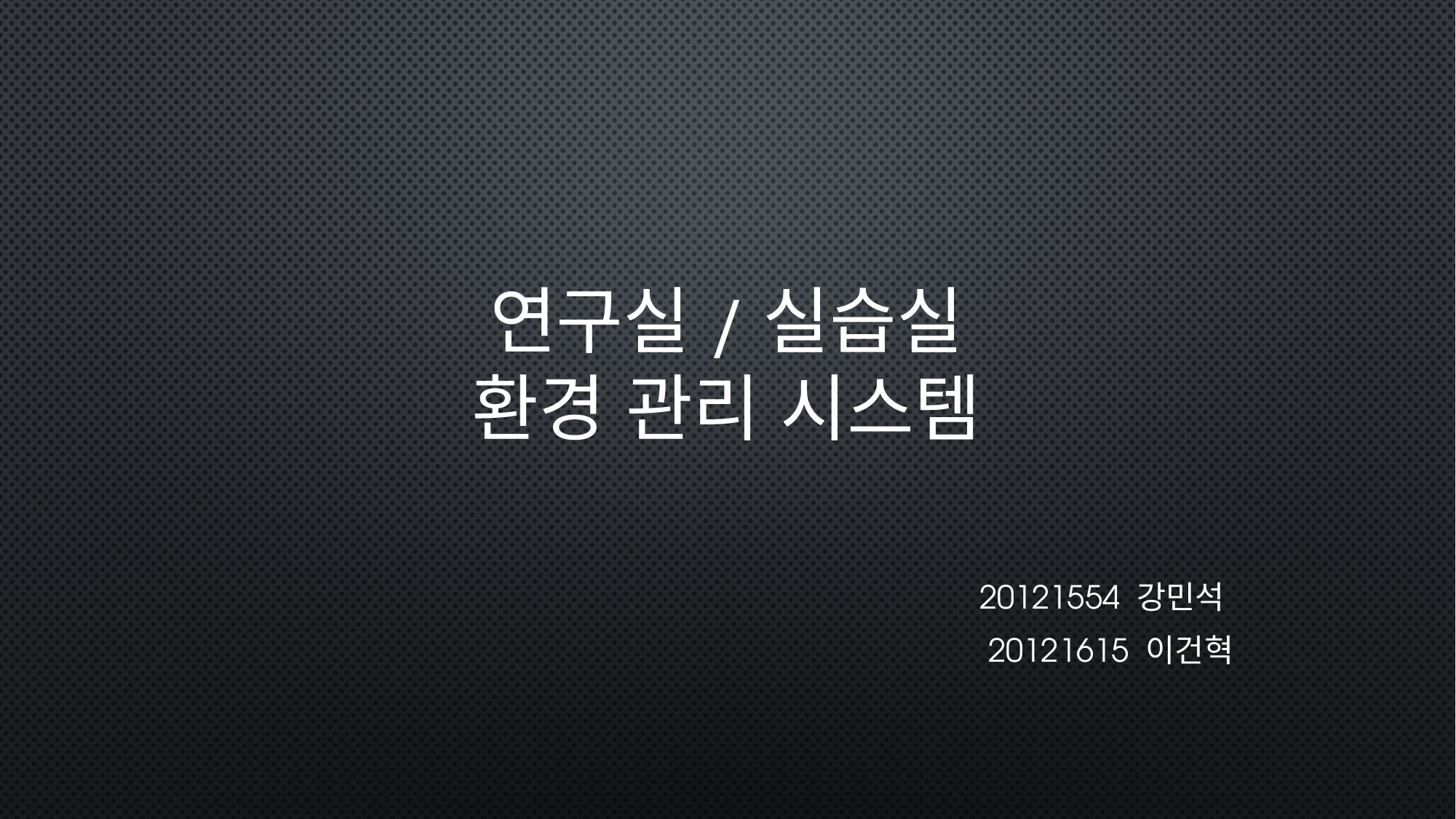

# 연구실/실습실 환경 관리 시스템

20121554 강민석
20121615 이건혁